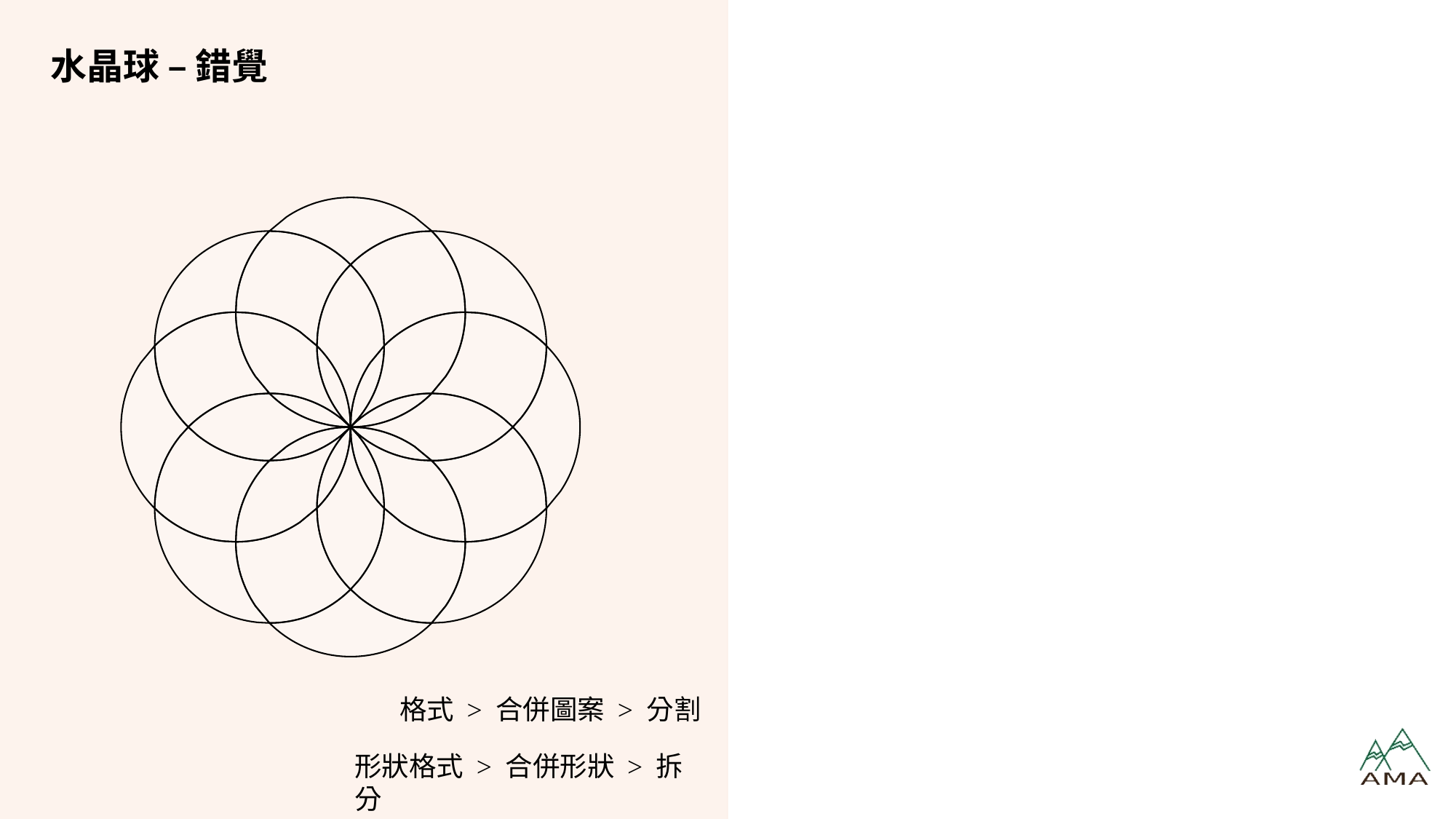

# 水晶球 – 錯覺

格式 > 合併圖案 > 分割
形狀格式 > 合併形狀 > 拆分